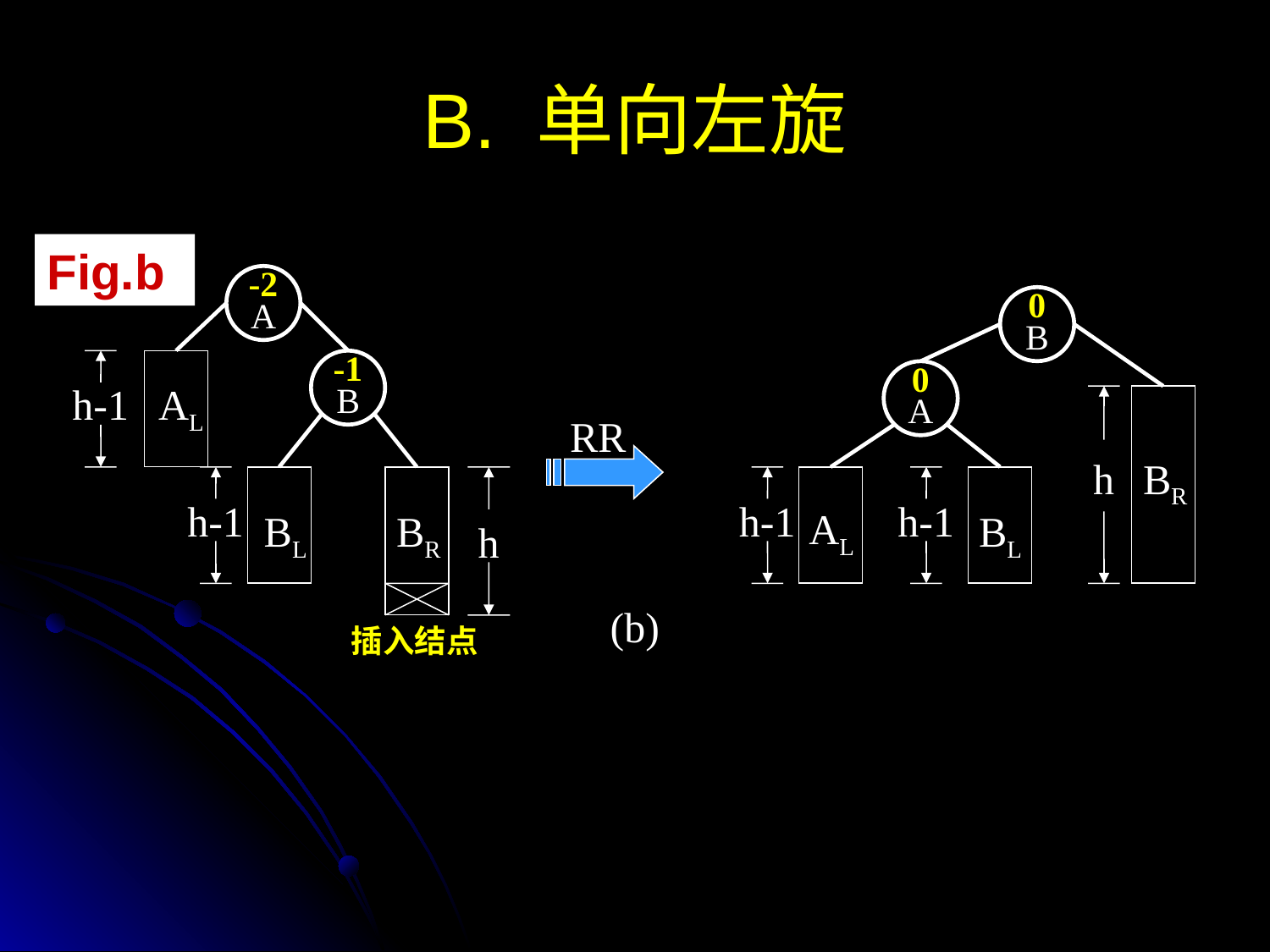

B. 单向左旋
Fig.b
-2
A
0
B

h-1

-1
B
0
A
AL

h

RR

BR

h-1

BL

h

h-1

h-1

AL
BR
BL
(b)
插入结点